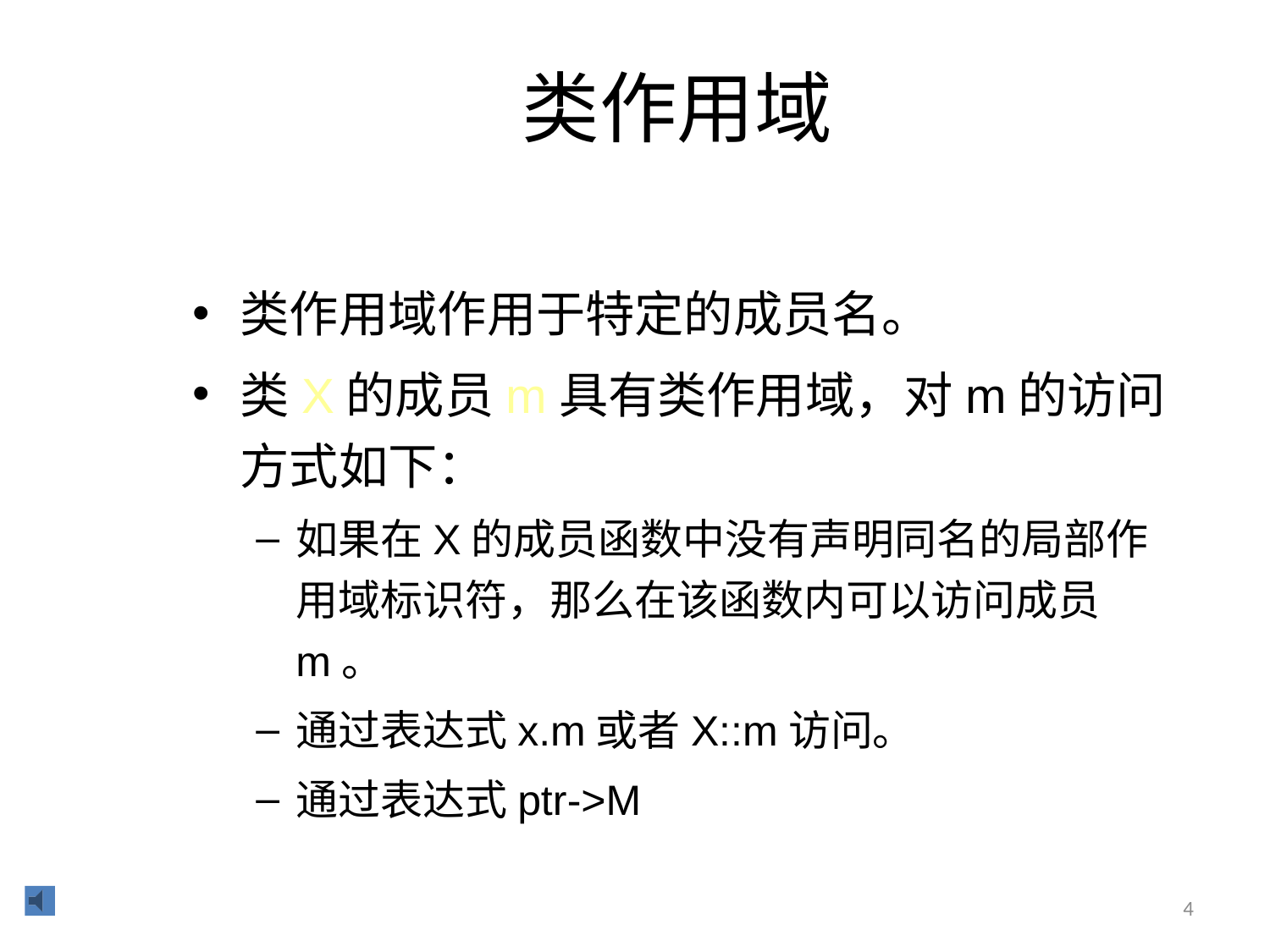

# 类作用域
类作用域作用于特定的成员名。
类X的成员m具有类作用域，对m的访问方式如下：
如果在X的成员函数中没有声明同名的局部作用域标识符，那么在该函数内可以访问成员m。
通过表达式x.m或者X::m访问。
通过表达式ptr->M
4